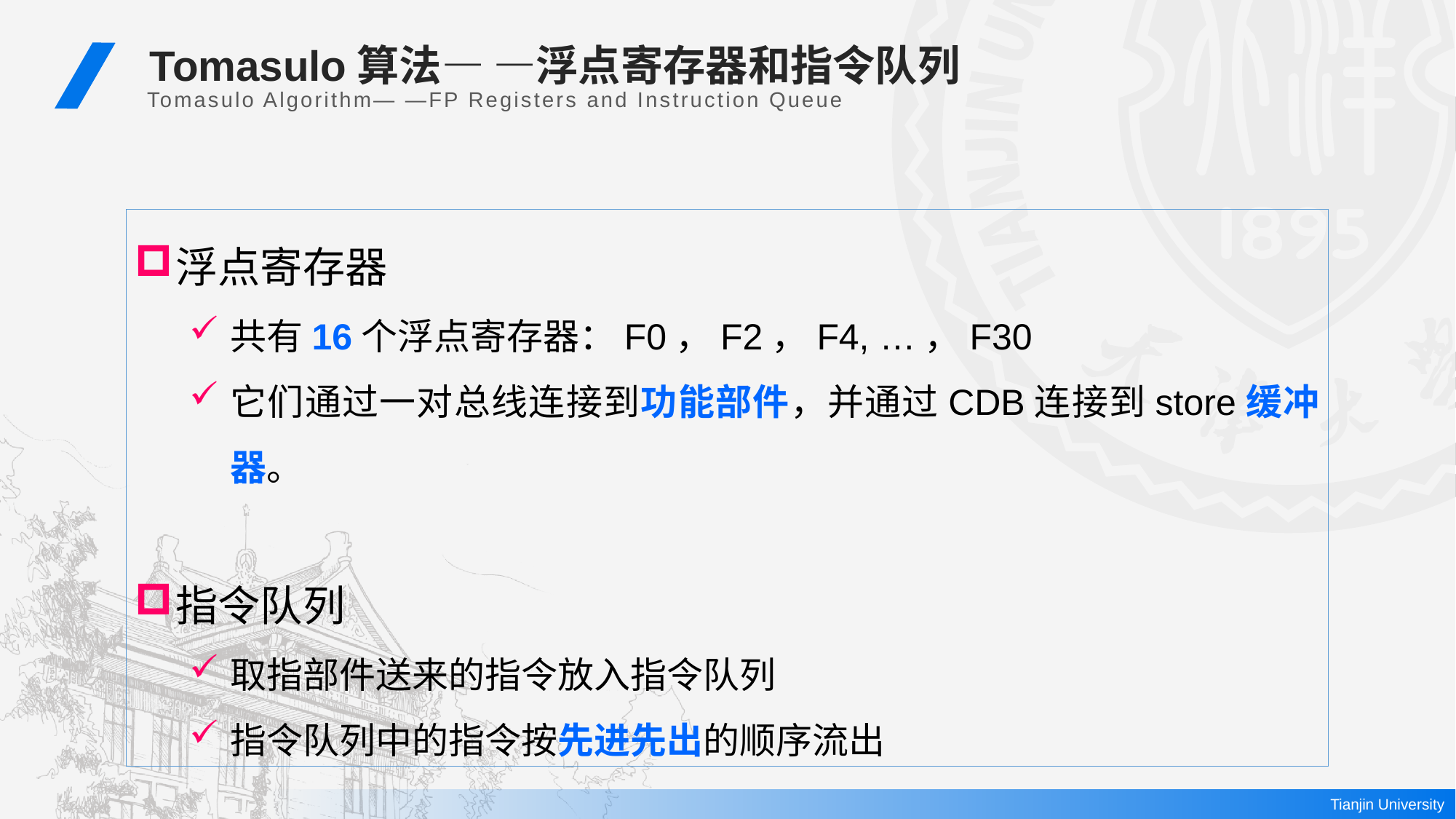

Tomasulo算法— —浮点寄存器和指令队列
Tomasulo Algorithm— —FP Registers and Instruction Queue
浮点寄存器
共有16个浮点寄存器：F0，F2，F4, …，F30
它们通过一对总线连接到功能部件，并通过CDB连接到store缓冲器。

指令队列
取指部件送来的指令放入指令队列
指令队列中的指令按先进先出的顺序流出